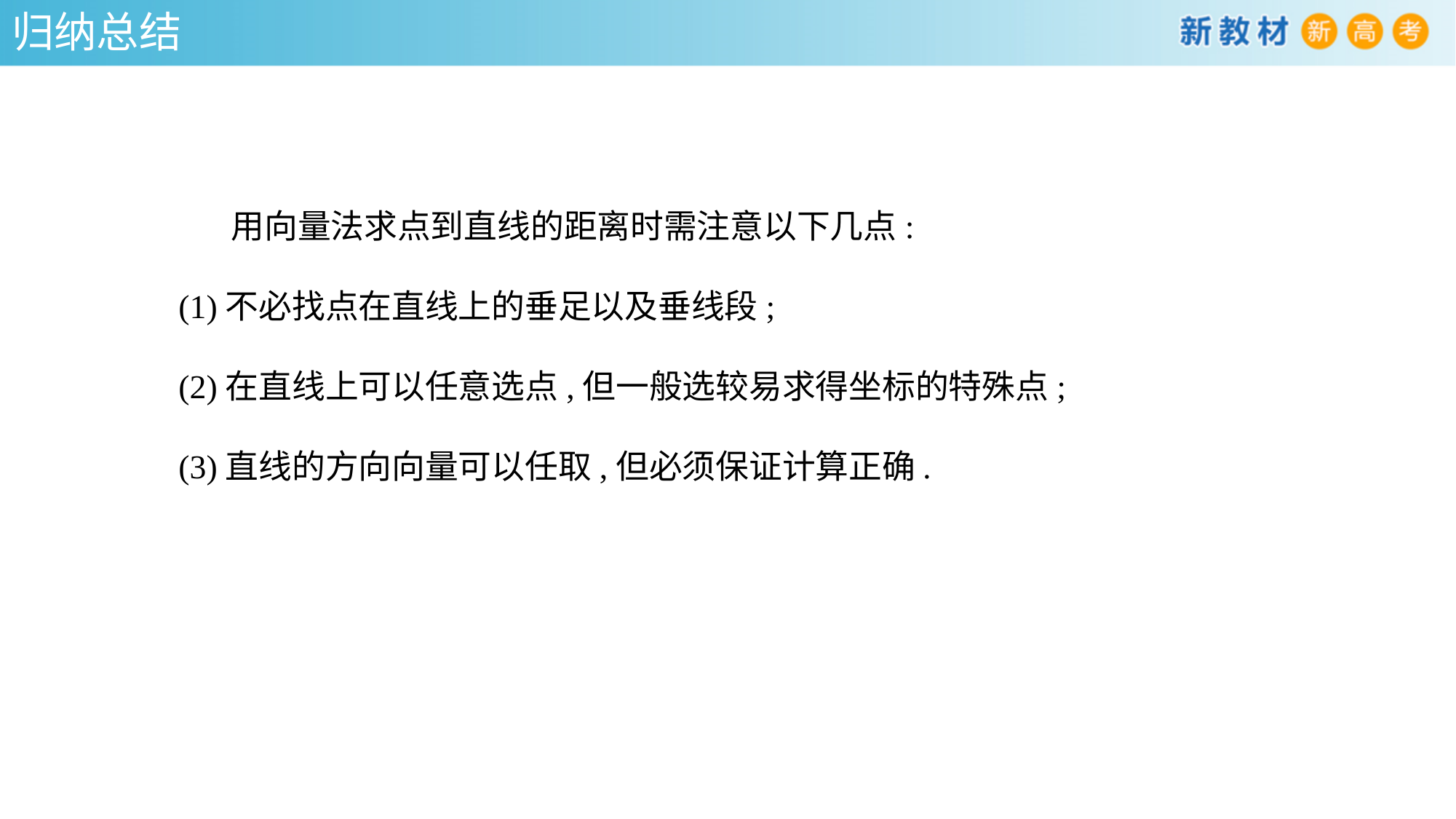

归纳总结
      用向量法求点到直线的距离时需注意以下几点:
(1)不必找点在直线上的垂足以及垂线段;
(2)在直线上可以任意选点,但一般选较易求得坐标的特殊点;
(3)直线的方向向量可以任取,但必须保证计算正确.